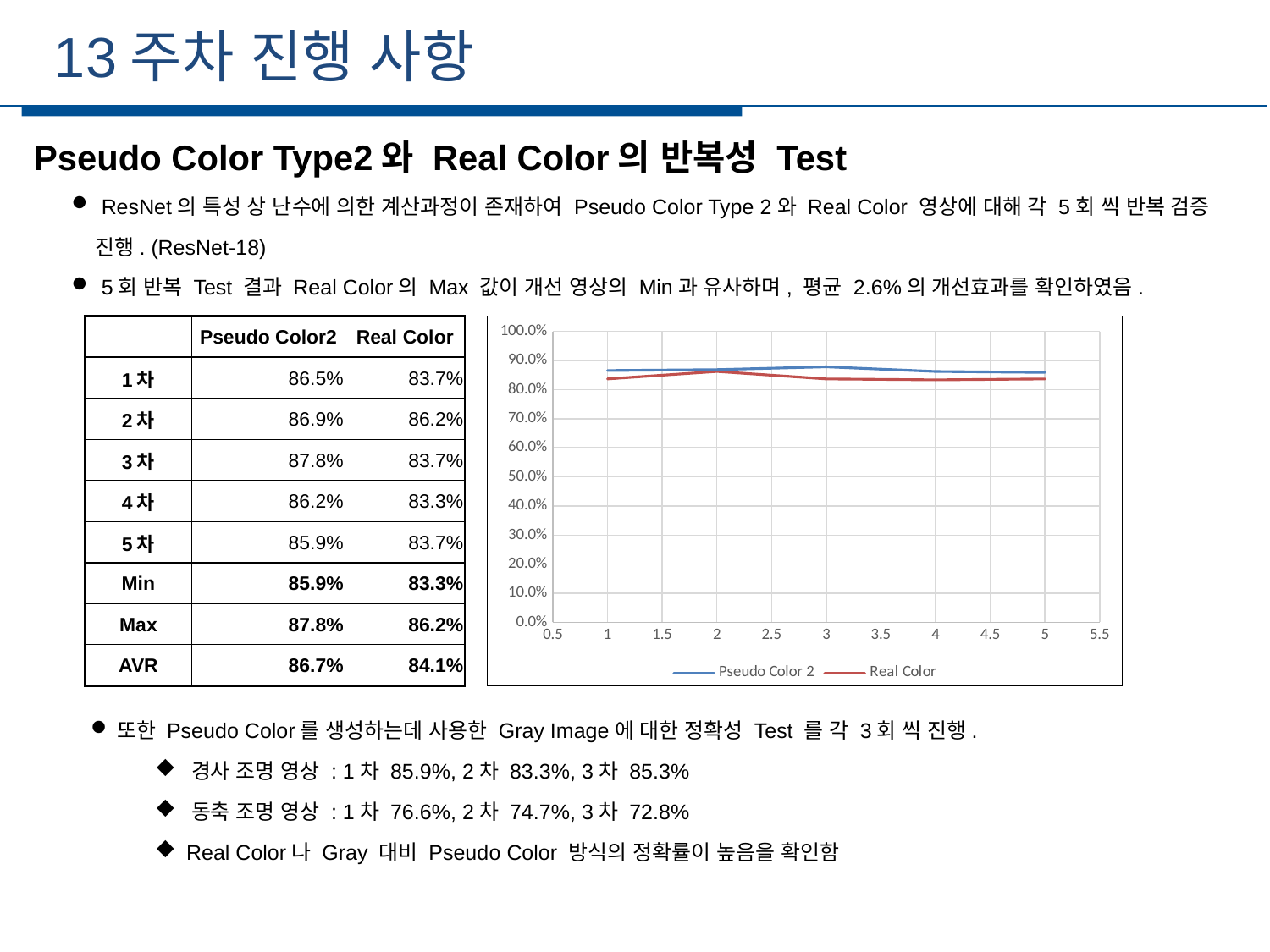

13주차 진행 사항
세부일정

Pseudo Color Type2와 Real Color의 반복성 Test
 ResNet의 특성 상 난수에 의한 계산과정이 존재하여 Pseudo Color Type 2와 Real Color 영상에 대해 각 5회 씩 반복 검증 진행. (ResNet-18)
 5회 반복 Test 결과 Real Color의 Max 값이 개선 영상의 Min과 유사하며, 평균 2.6%의 개선효과를 확인하였음.
|  | Pseudo Color2 | Real Color |
| --- | --- | --- |
| 1차 | 86.5% | 83.7% |
| 2차 | 86.9% | 86.2% |
| 3차 | 87.8% | 83.7% |
| 4차 | 86.2% | 83.3% |
| 5차 | 85.9% | 83.7% |
| Min | 85.9% | 83.3% |
| Max | 87.8% | 86.2% |
| AVR | 86.7% | 84.1% |

### Chart

| Category | Pseudo Color 2 | Real Color |
|---|---|---|
또한 Pseudo Color를 생성하는데 사용한 Gray Image에 대한 정확성 Test 를 각 3회 씩 진행.
 경사 조명 영상 : 1차 85.9%, 2차 83.3%, 3차 85.3%
 동축 조명 영상 : 1차 76.6%, 2차 74.7%, 3차 72.8%
 Real Color나 Gray 대비 Pseudo Color 방식의 정확률이 높음을 확인함